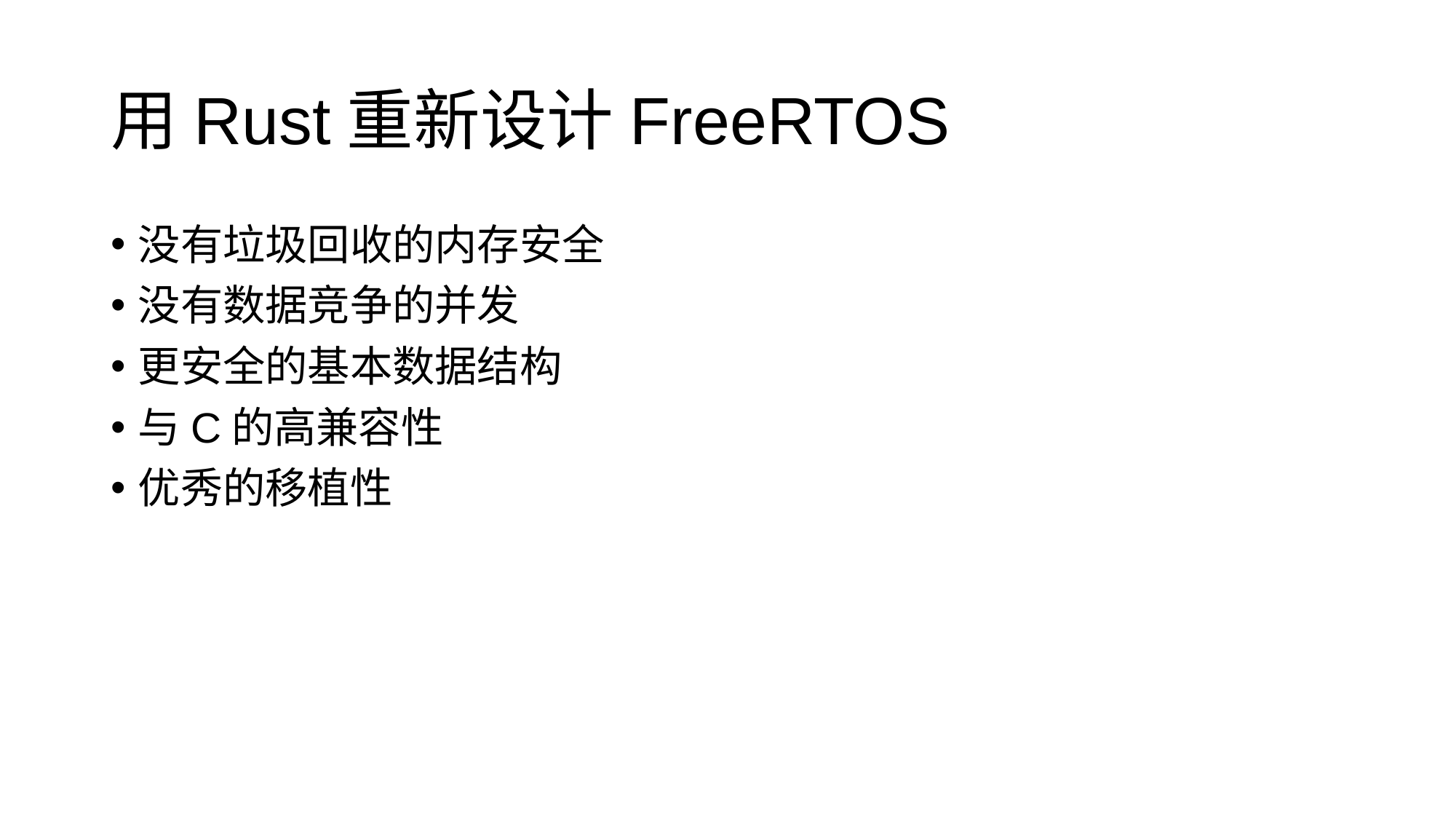

# 用Rust重新设计FreeRTOS
没有垃圾回收的内存安全
没有数据竞争的并发
更安全的基本数据结构
与C的高兼容性
优秀的移植性